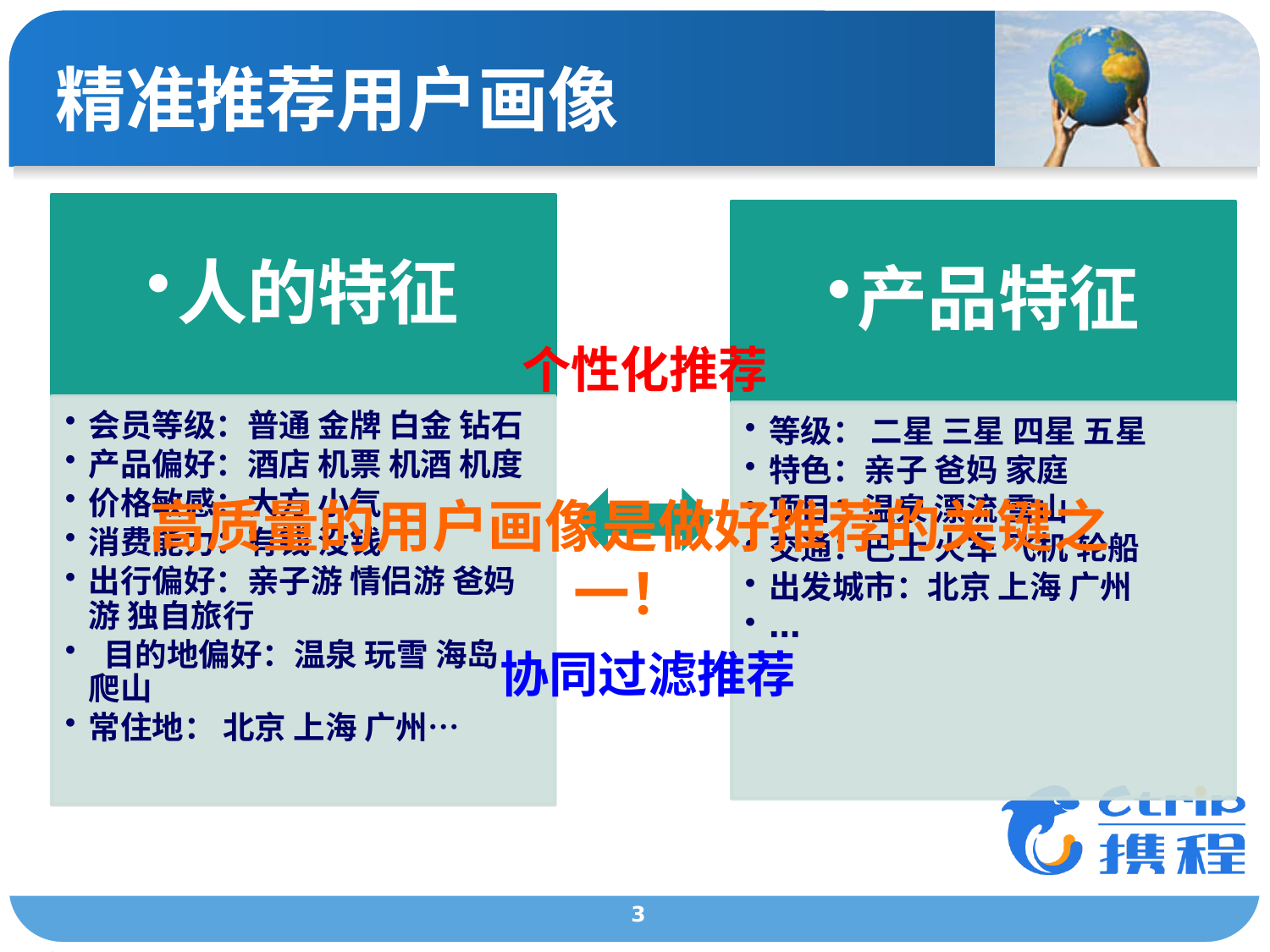

# 精准推荐用户画像
人的特征
会员等级：普通 金牌 白金 钻石
产品偏好：酒店 机票 机酒 机度
价格敏感：大方 小气
消费能力：有钱 没钱
出行偏好：亲子游 情侣游 爸妈游 独自旅行
 目的地偏好：温泉 玩雪 海岛 爬山
常住地： 北京 上海 广州…
产品特征
等级： 二星 三星 四星 五星
特色：亲子 爸妈 家庭
项目：温泉 漂流 雪山
交通：巴士 火车 飞机 轮船
出发城市：北京 上海 广州
…
个性化推荐
高质量的用户画像是做好推荐的关键之一！

协同过滤推荐
3